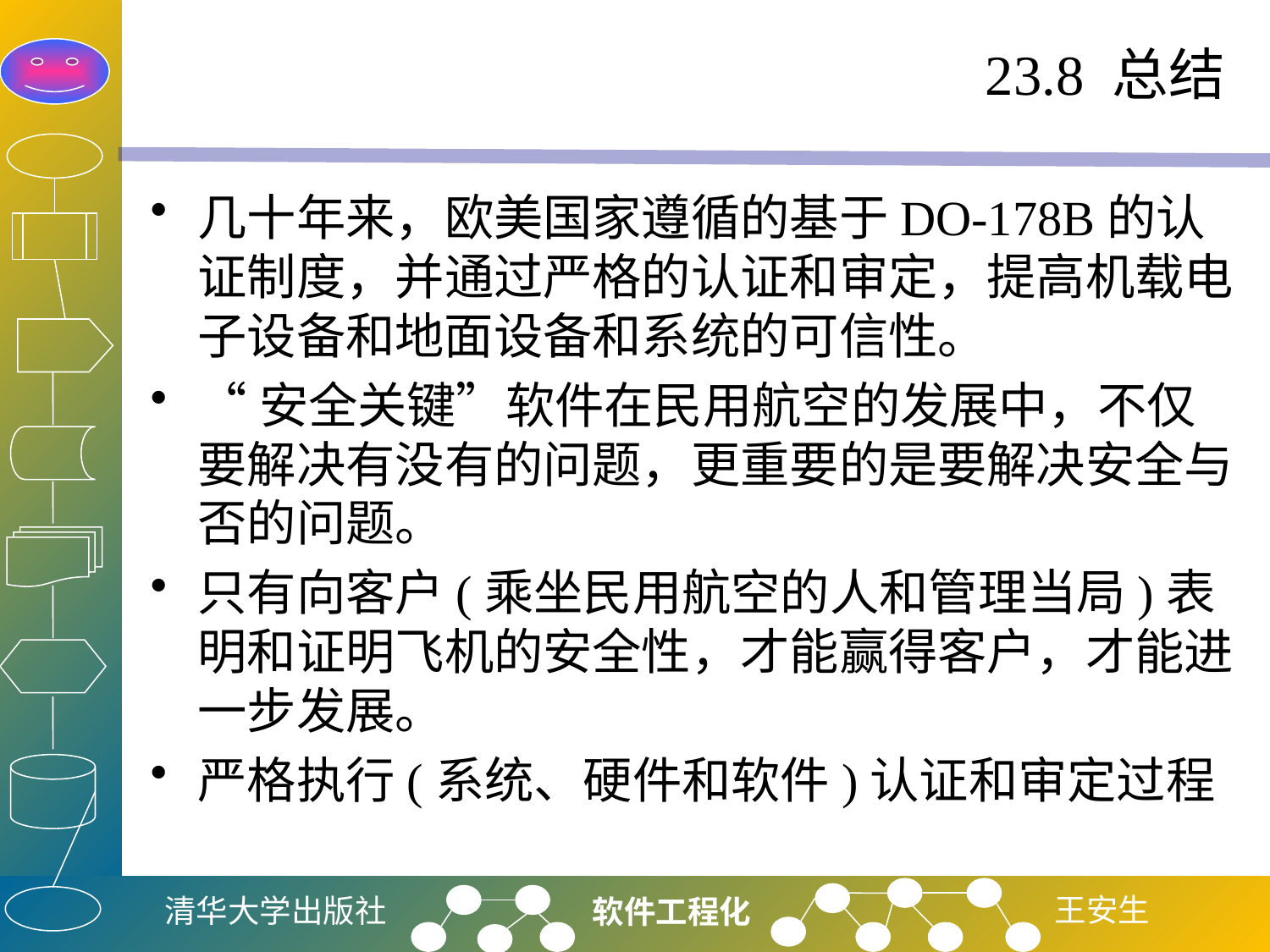

# 23.8 总结
几十年来，欧美国家遵循的基于DO-178B的认证制度，并通过严格的认证和审定，提高机载电子设备和地面设备和系统的可信性。
“安全关键”软件在民用航空的发展中，不仅要解决有没有的问题，更重要的是要解决安全与否的问题。
只有向客户(乘坐民用航空的人和管理当局)表明和证明飞机的安全性，才能赢得客户，才能进一步发展。
严格执行(系统、硬件和软件)认证和审定过程